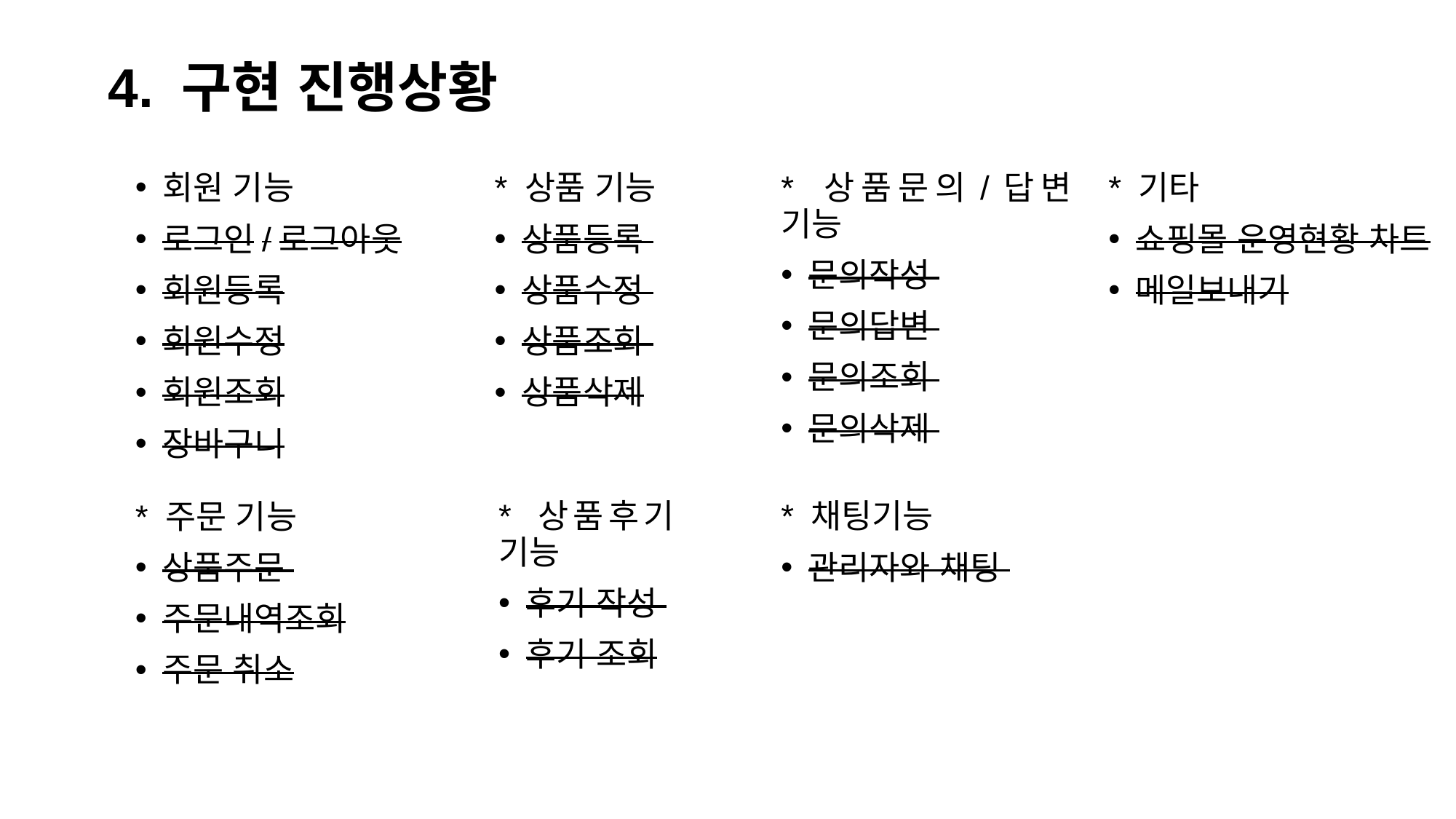

4. 구현 진행상황

* 기타
쇼핑몰 운영현황 차트
메일보내기

회원 기능
로그인/로그아웃
회원등록
회원수정
회원조회
장바구니

* 상품 기능
상품등록
상품수정
상품조회
상품삭제

* 상품문의/답변 기능
문의작성
문의답변
문의조회
문의삭제

* 상품후기 기능
후기 작성
후기 조회
* 채팅기능
관리자와 채팅

* 주문 기능
상품주문
주문내역조회
주문 취소